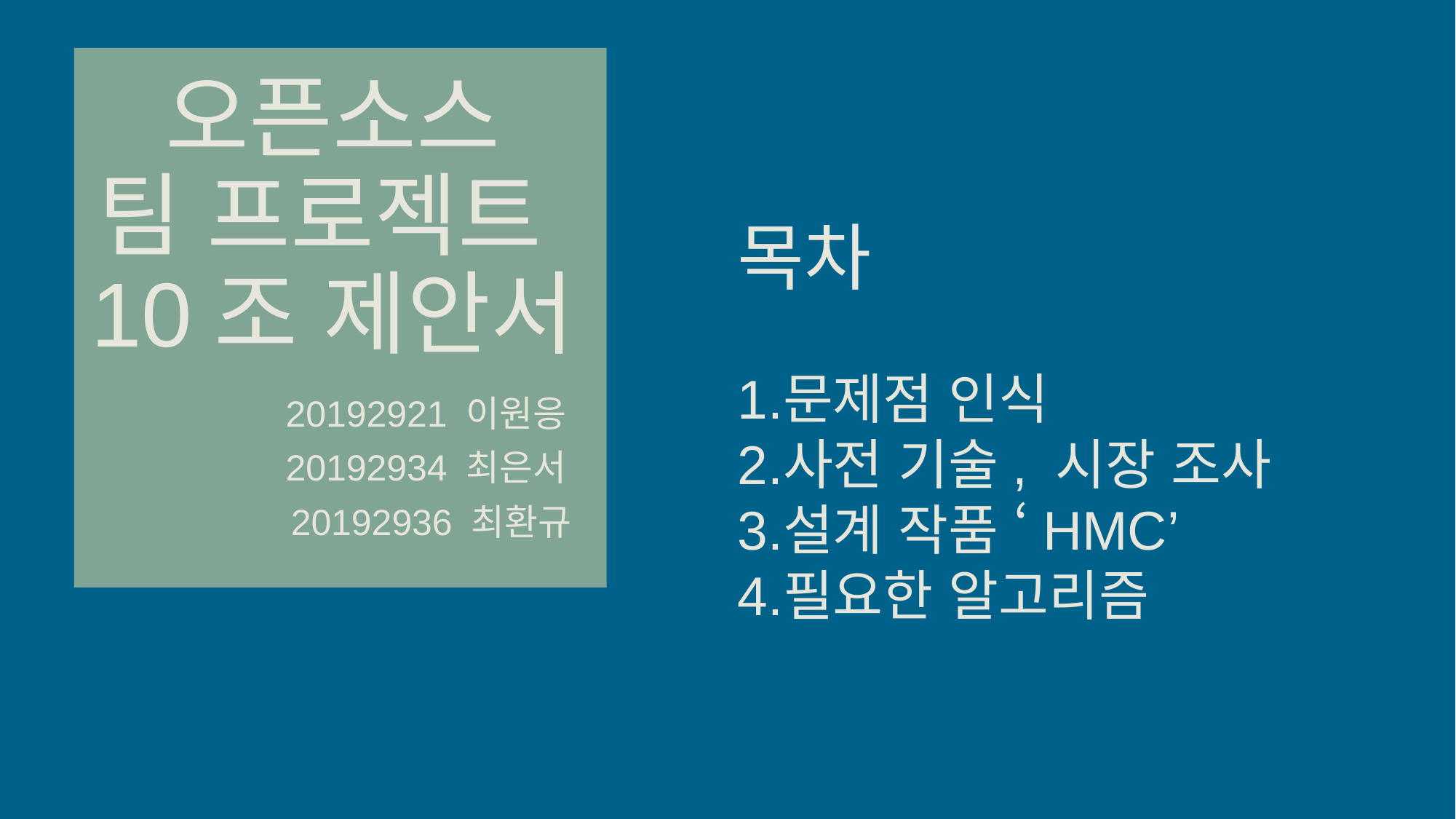

# 오픈소스 팀 프로젝트 10조 제안서

목차

문제점 인식
사전 기술, 시장 조사
설계 작품 ‘HMC’
필요한 알고리즘
20192921 이원응
20192934 최은서
20192936 최환규